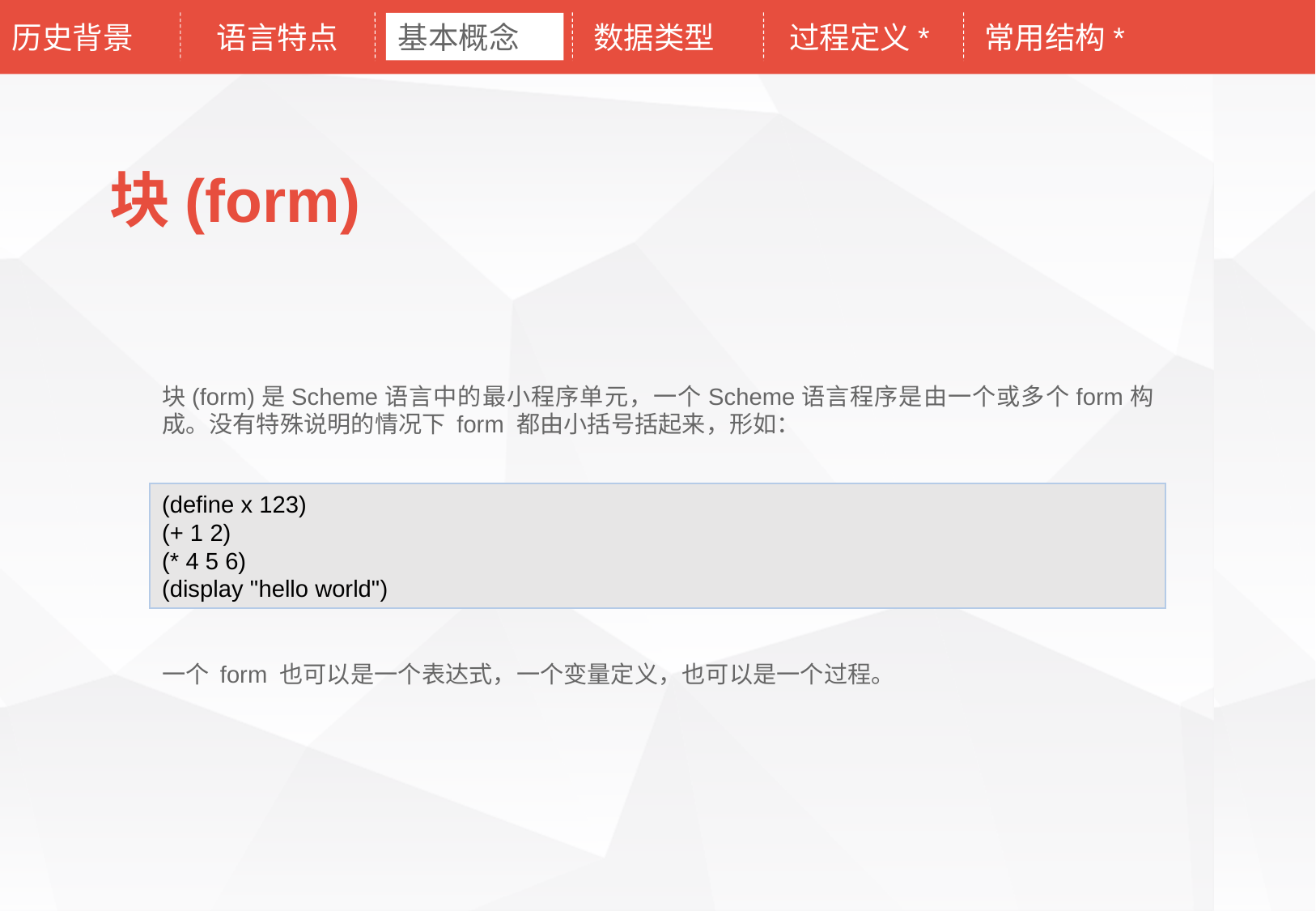

历史背景

语言特点

基本概念

数据类型

过程定义*

常用结构*

块(form)
块(form)是Scheme语言中的最小程序单元，一个Scheme语言程序是由一个或多个form构成。没有特殊说明的情况下 form 都由小括号括起来，形如：
(define x 123)
(+ 1 2)
(* 4 5 6)
(display "hello world")
一个 form 也可以是一个表达式，一个变量定义，也可以是一个过程。